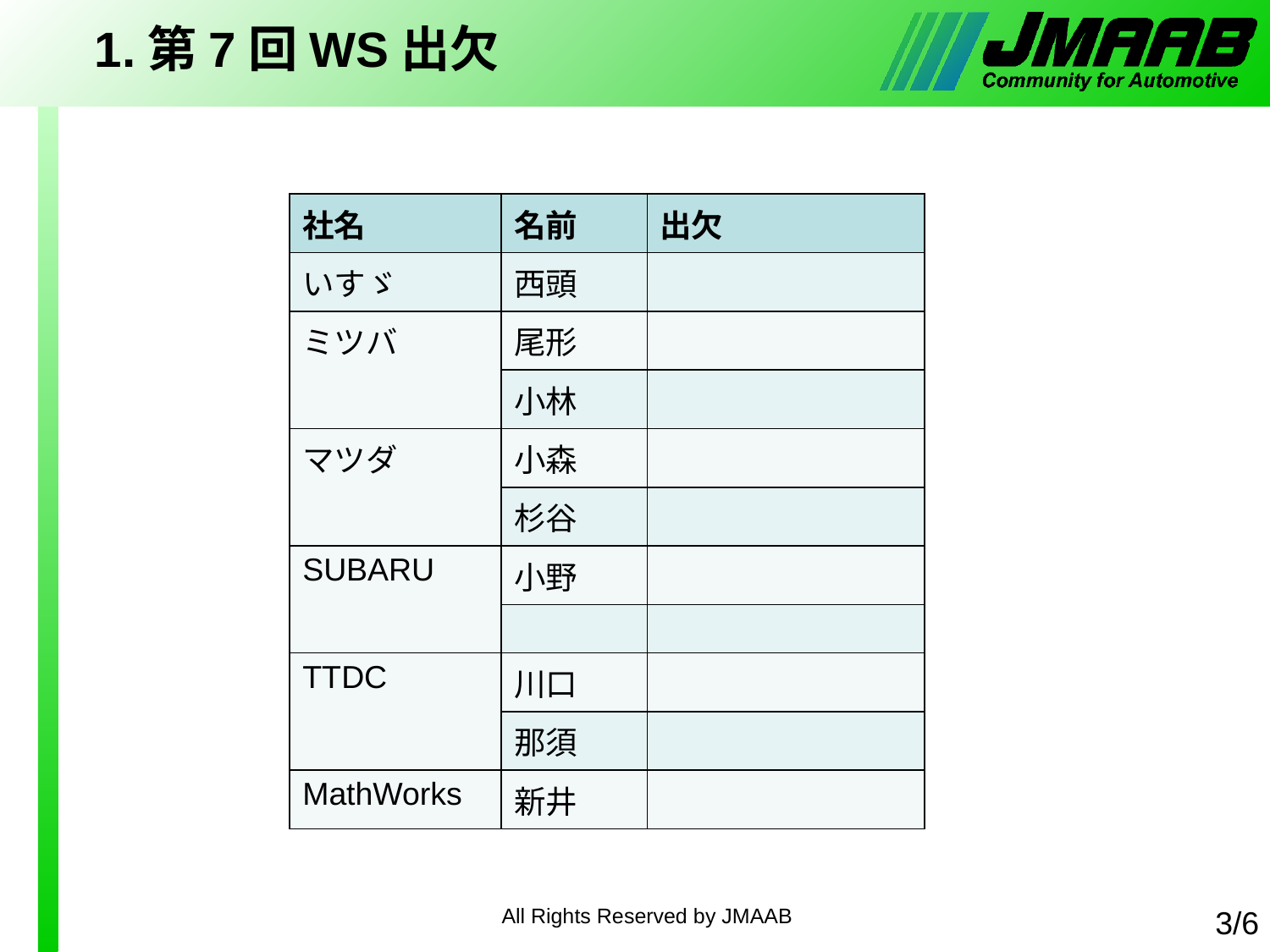

1.第7回WS出欠
| 社名 | 名前 | 出欠 |
| --- | --- | --- |
| いすゞ | 西頭 |  |
| ミツバ | 尾形 |  |
|  | 小林 |  |
| マツダ | 小森 |  |
|  | 杉谷 |  |
| SUBARU | 小野 |  |
|  |  |  |
| TTDC | 川口 |  |
|  | 那須 |  |
| MathWorks | 新井 |  |